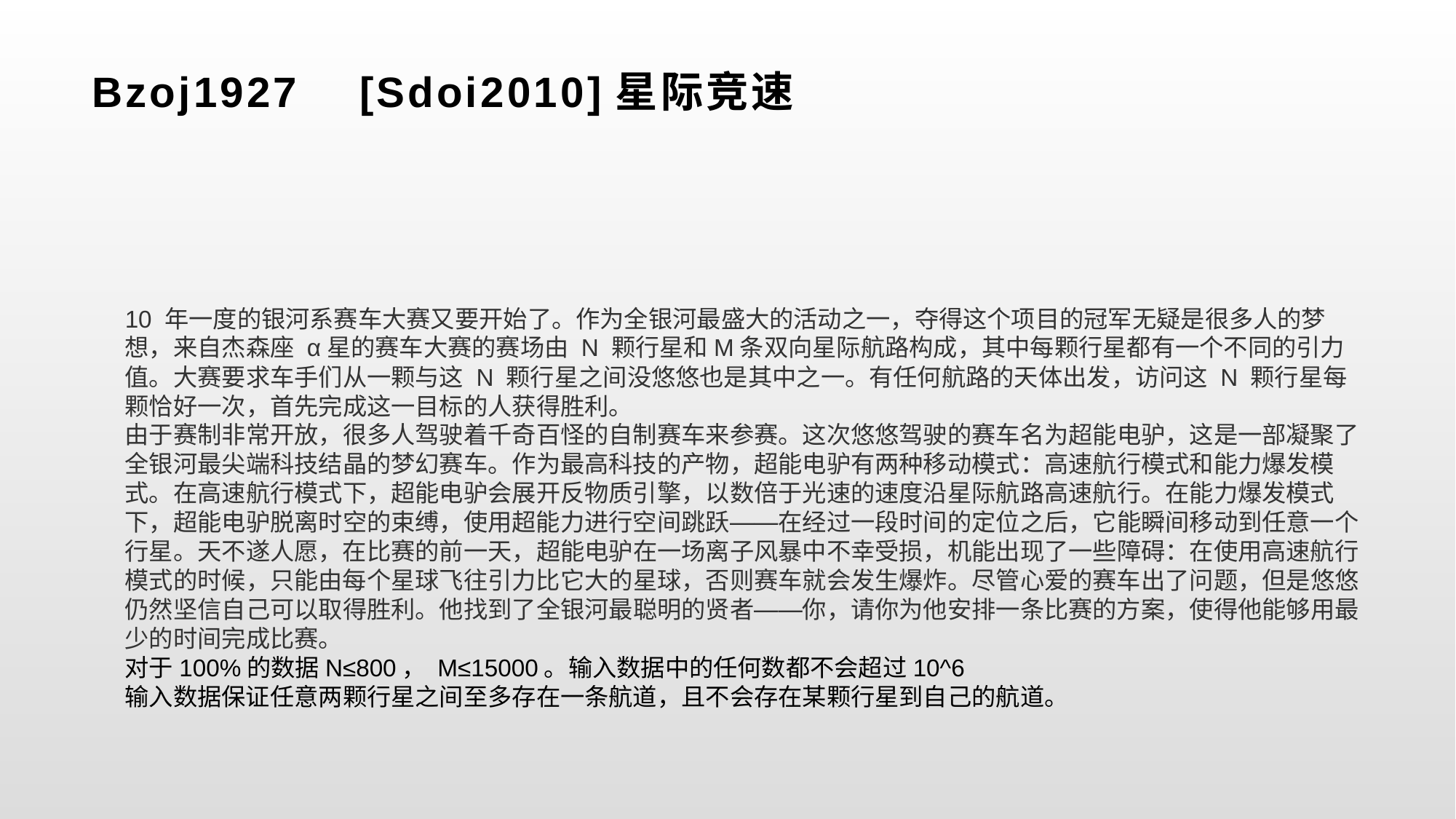

# Bzoj1927    [Sdoi2010]星际竞速
10 年一度的银河系赛车大赛又要开始了。作为全银河最盛大的活动之一，夺得这个项目的冠军无疑是很多人的梦想，来自杰森座 α星的赛车大赛的赛场由 N 颗行星和M条双向星际航路构成，其中每颗行星都有一个不同的引力值。大赛要求车手们从一颗与这 N 颗行星之间没悠悠也是其中之一。有任何航路的天体出发，访问这 N 颗行星每颗恰好一次，首先完成这一目标的人获得胜利。
由于赛制非常开放，很多人驾驶着千奇百怪的自制赛车来参赛。这次悠悠驾驶的赛车名为超能电驴，这是一部凝聚了全银河最尖端科技结晶的梦幻赛车。作为最高科技的产物，超能电驴有两种移动模式：高速航行模式和能力爆发模式。在高速航行模式下，超能电驴会展开反物质引擎，以数倍于光速的速度沿星际航路高速航行。在能力爆发模式下，超能电驴脱离时空的束缚，使用超能力进行空间跳跃——在经过一段时间的定位之后，它能瞬间移动到任意一个行星。天不遂人愿，在比赛的前一天，超能电驴在一场离子风暴中不幸受损，机能出现了一些障碍：在使用高速航行模式的时候，只能由每个星球飞往引力比它大的星球，否则赛车就会发生爆炸。尽管心爱的赛车出了问题，但是悠悠仍然坚信自己可以取得胜利。他找到了全银河最聪明的贤者——你，请你为他安排一条比赛的方案，使得他能够用最少的时间完成比赛。
对于100%的数据N≤800， M≤15000。输入数据中的任何数都不会超过10^6
输入数据保证任意两颗行星之间至多存在一条航道，且不会存在某颗行星到自己的航道。